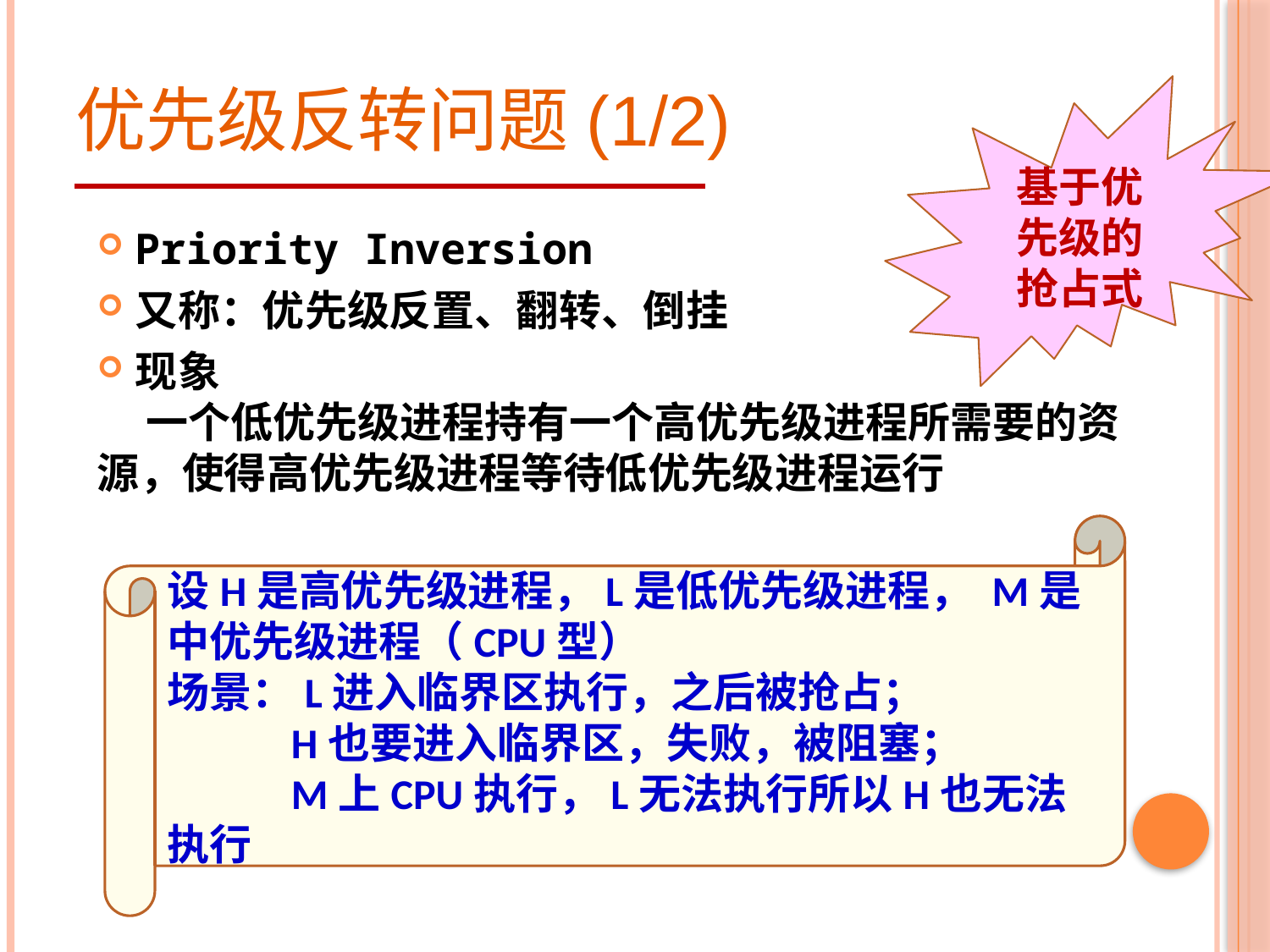

# 优先级反转问题(1/2)
基于优先级的
抢占式
Priority Inversion
又称：优先级反置、翻转、倒挂
现象
    一个低优先级进程持有一个高优先级进程所需要的资源，使得高优先级进程等待低优先级进程运行
设H是高优先级进程，L是低优先级进程， M是中优先级进程（CPU型）
场景：L进入临界区执行，之后被抢占；
             H也要进入临界区，失败，被阻塞；
             M上CPU执行，L无法执行所以H也无法执行